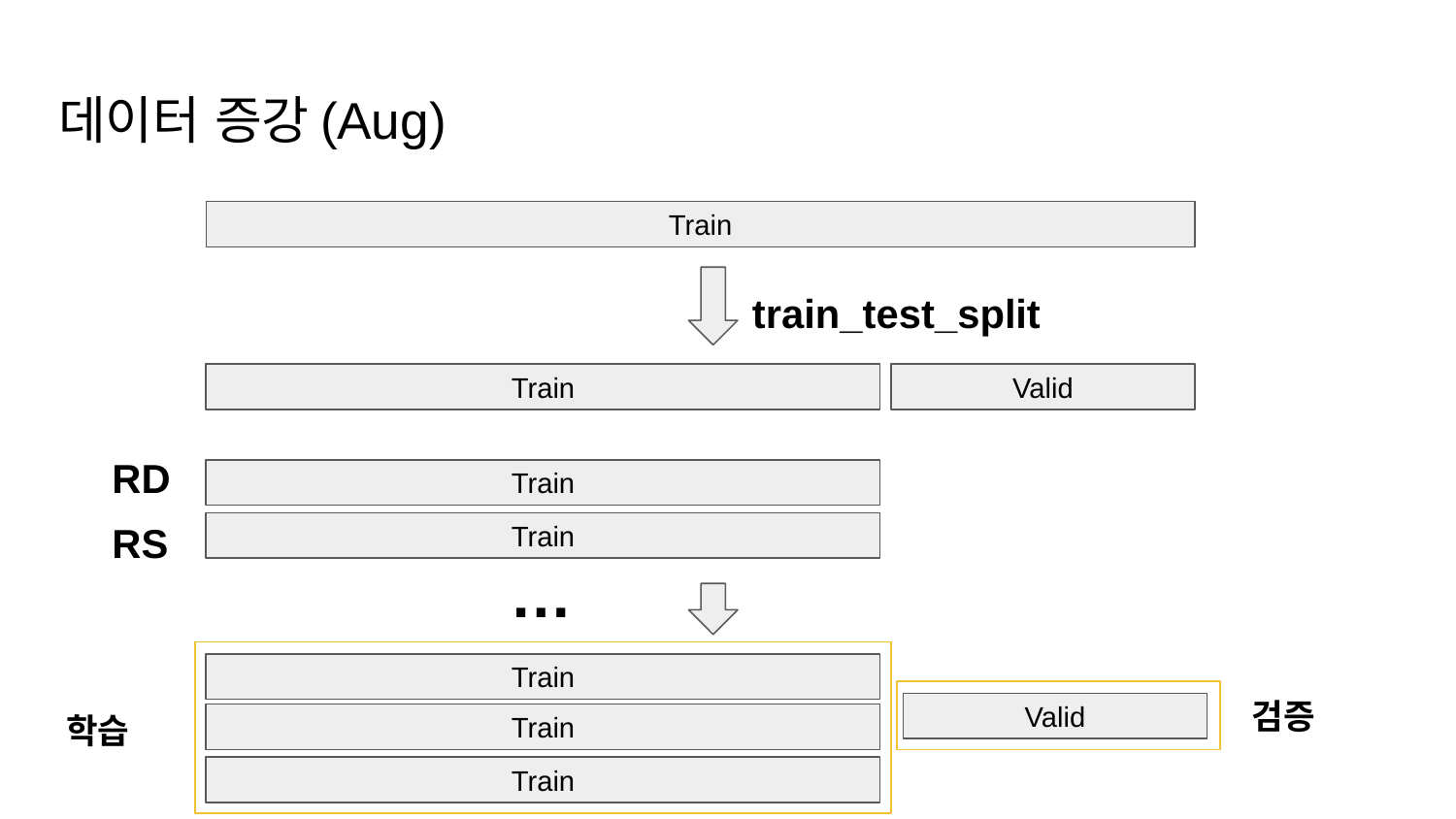

# 데이터 증강(Aug)
Train
train_test_split

Train
Valid
RD
Train
RS
Train
…

Train
검증

Valid
학습
Train
Train